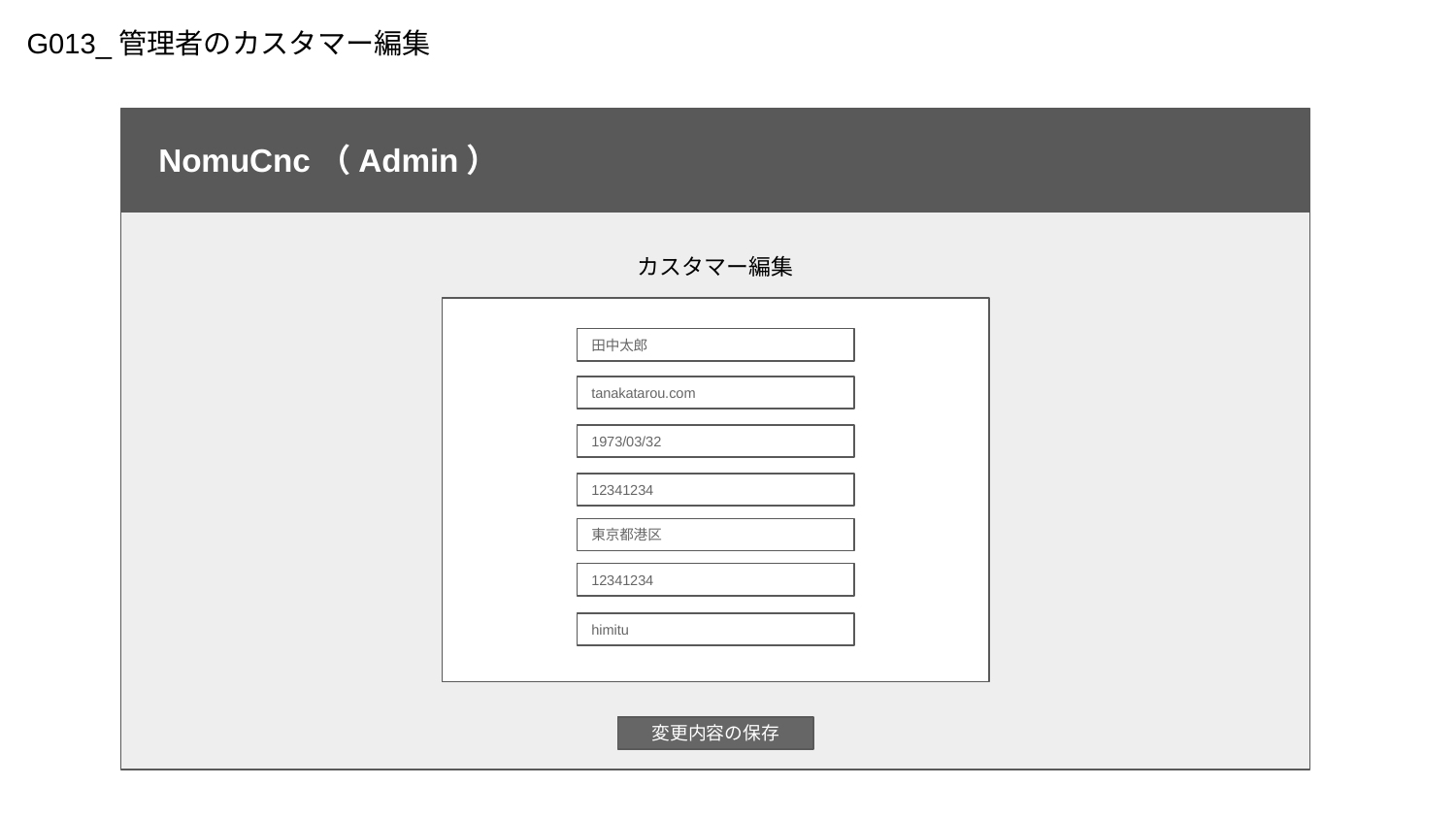

G013_管理者のカスタマー編集

NomuCnc（Admin）
カスタマー編集

田中太郎
tanakatarou.com
1973/03/32
12341234
東京都港区
12341234
himitu
変更内容の保存